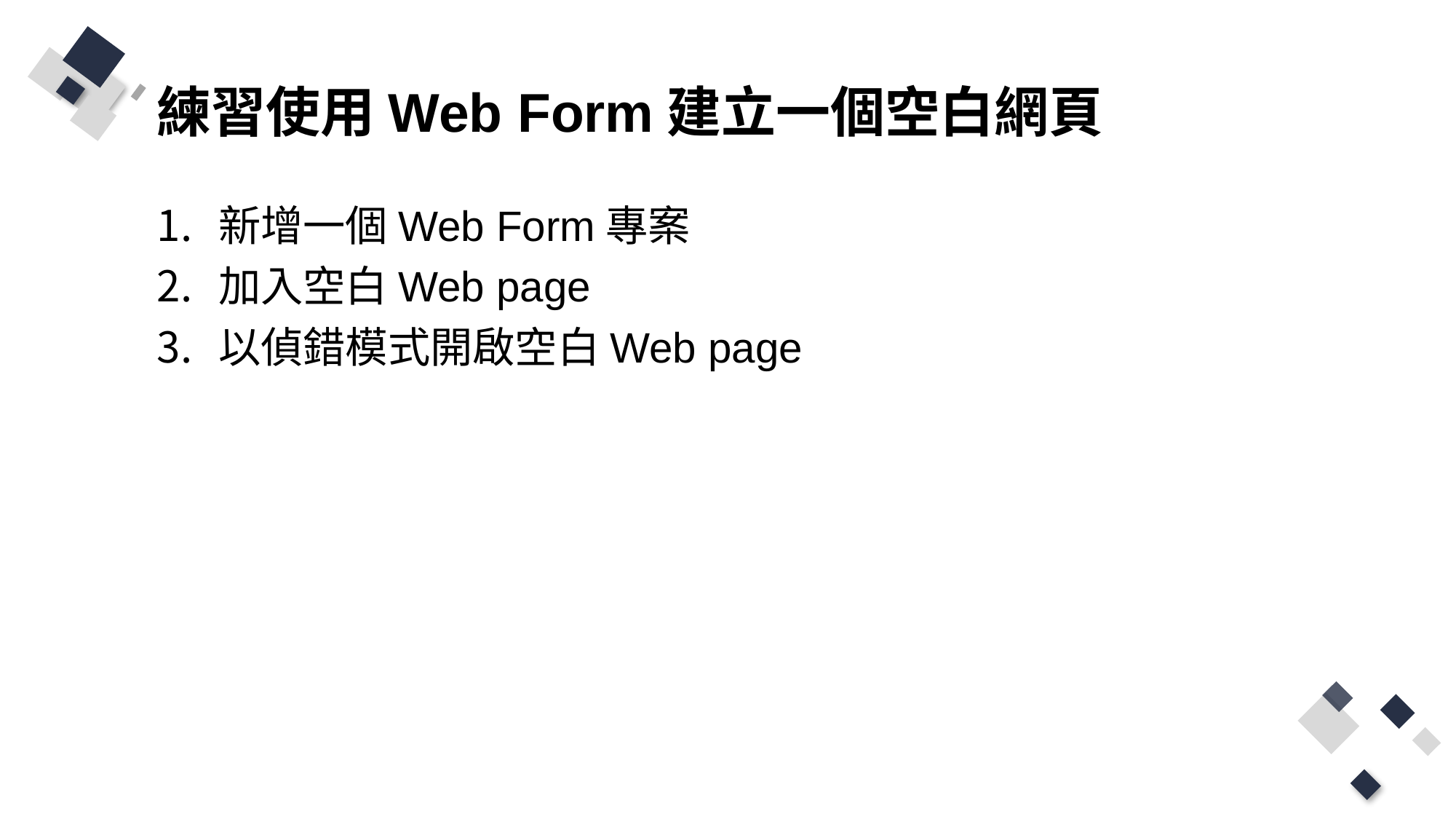

# 練習使用Web Form建立一個空白網頁
新增一個Web Form專案
加入空白Web page
以偵錯模式開啟空白Web page